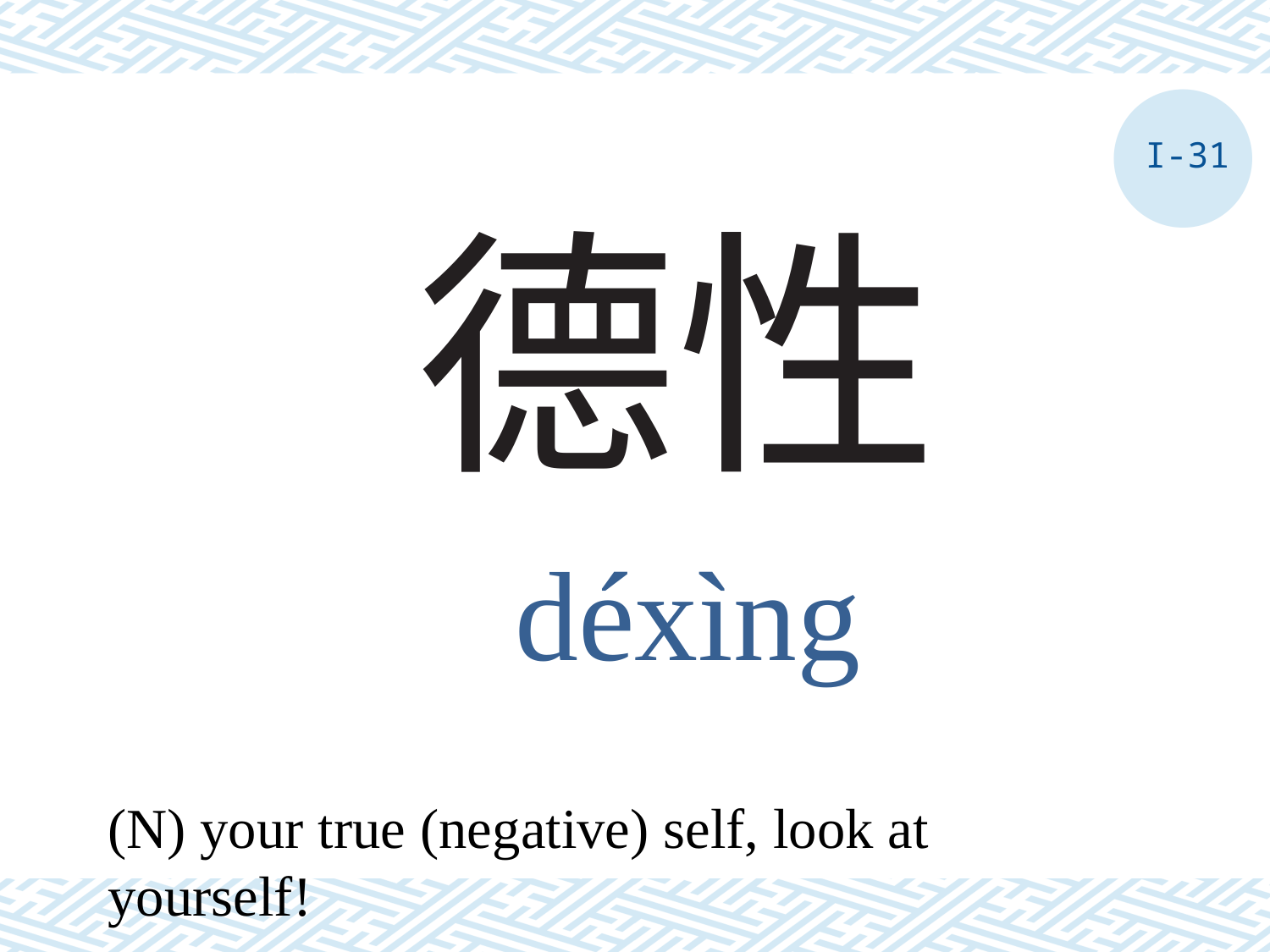

I-31

# 德性
déxìng
(N) your true (negative) self, look at yourself!